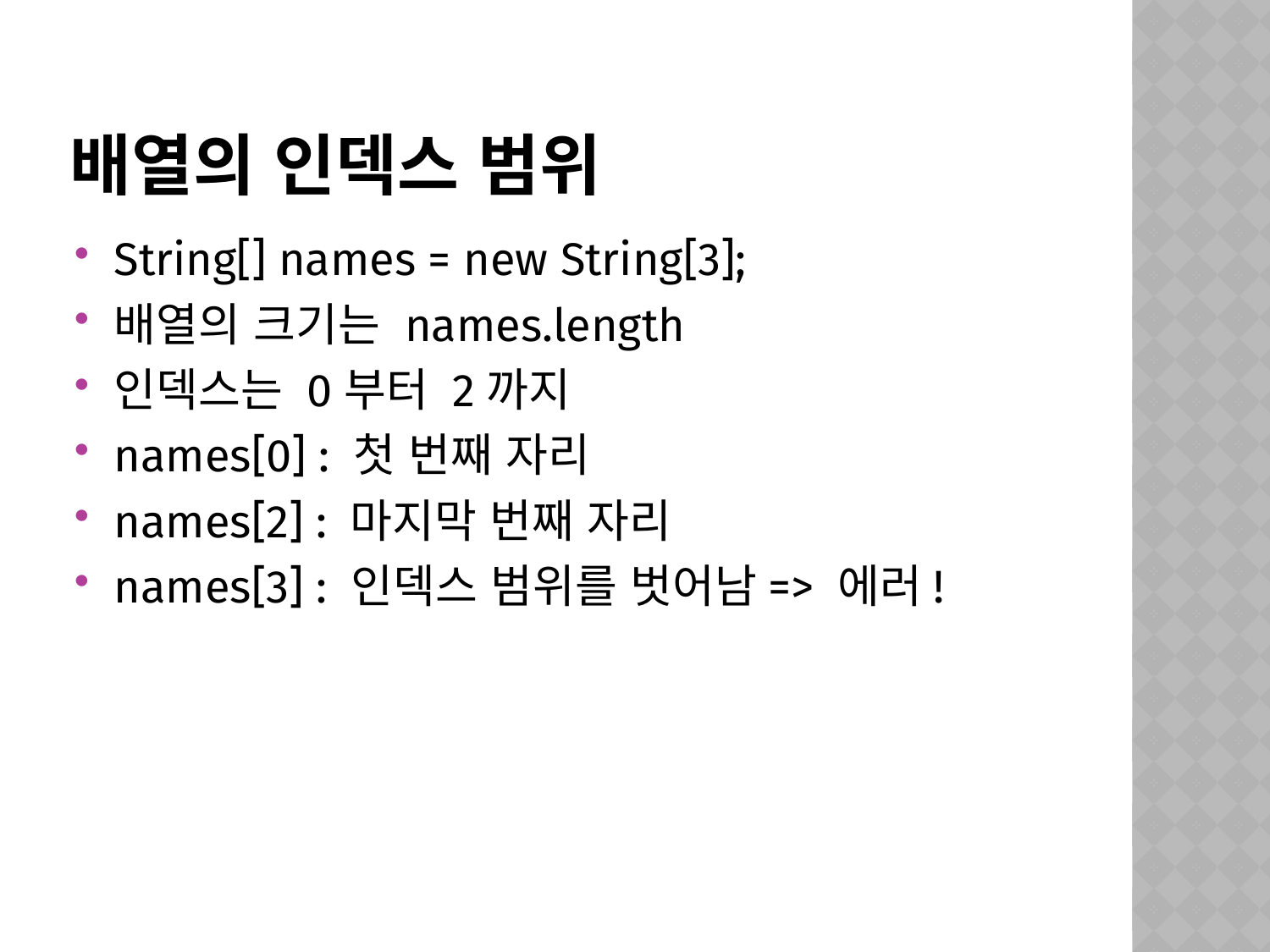

# 배열의 인덱스 범위
String[] names = new String[3];
배열의 크기는 names.length
인덱스는 0부터 2까지
names[0] : 첫 번째 자리
names[2] : 마지막 번째 자리
names[3] : 인덱스 범위를 벗어남=> 에러!